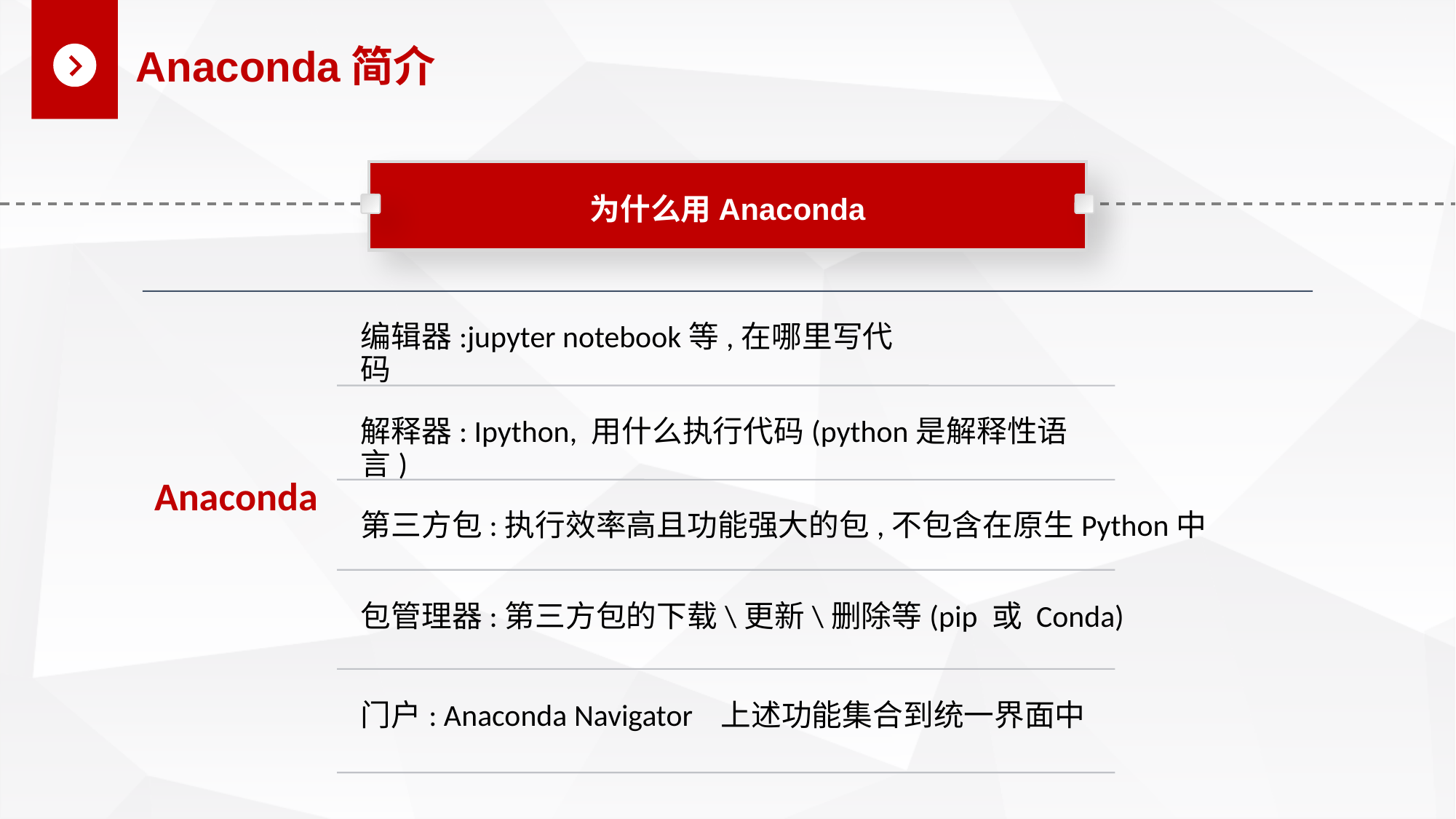

Anaconda简介

为什么用Anaconda

Anaconda
编辑器:jupyter notebook等,在哪里写代码
解释器: Ipython, 用什么执行代码(python是解释性语言)
第三方包:执行效率高且功能强大的包,不包含在原生Python中
包管理器:第三方包的下载\更新\删除等(pip 或 Conda)
门户: Anaconda Navigator   上述功能集合到统一界面中